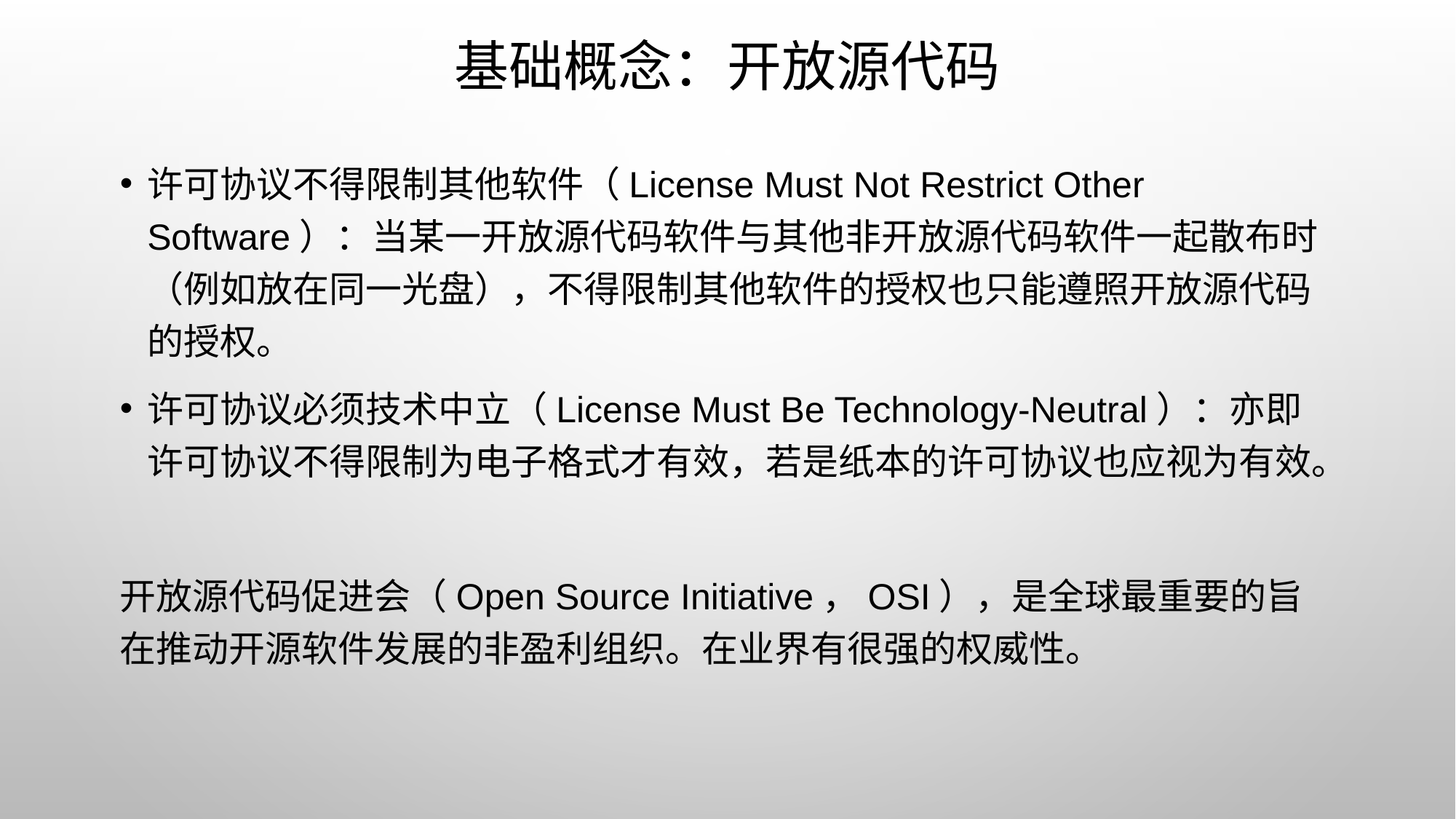

# 基础概念：开放源代码
许可协议不得限制其他软件（License Must Not Restrict Other Software）：当某一开放源代码软件与其他非开放源代码软件一起散布时（例如放在同一光盘），不得限制其他软件的授权也只能遵照开放源代码的授权。
许可协议必须技术中立（License Must Be Technology-Neutral）：亦即许可协议不得限制为电子格式才有效，若是纸本的许可协议也应视为有效。

开放源代码促进会（Open Source Initiative，OSI），是全球最重要的旨在推动开源软件发展的非盈利组织。在业界有很强的权威性。